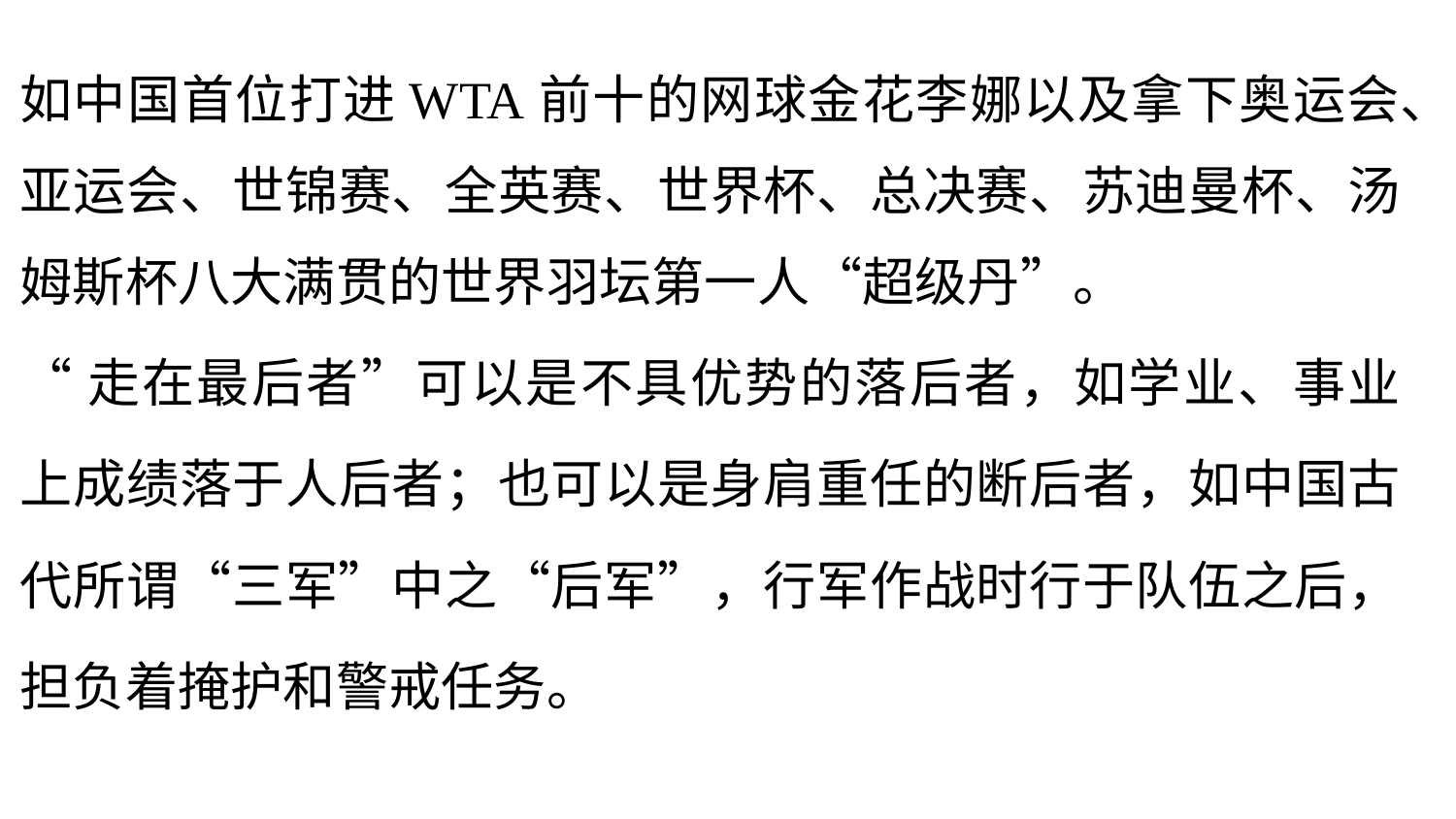

如中国首位打进WTA前十的网球金花李娜以及拿下奥运会、亚运会、世锦赛、全英赛、世界杯、总决赛、苏迪曼杯、汤姆斯杯八大满贯的世界羽坛第一人“超级丹”。
“走在最后者”可以是不具优势的落后者，如学业、事业上成绩落于人后者；也可以是身肩重任的断后者，如中国古代所谓“三军”中之“后军”，行军作战时行于队伍之后，担负着掩护和警戒任务。